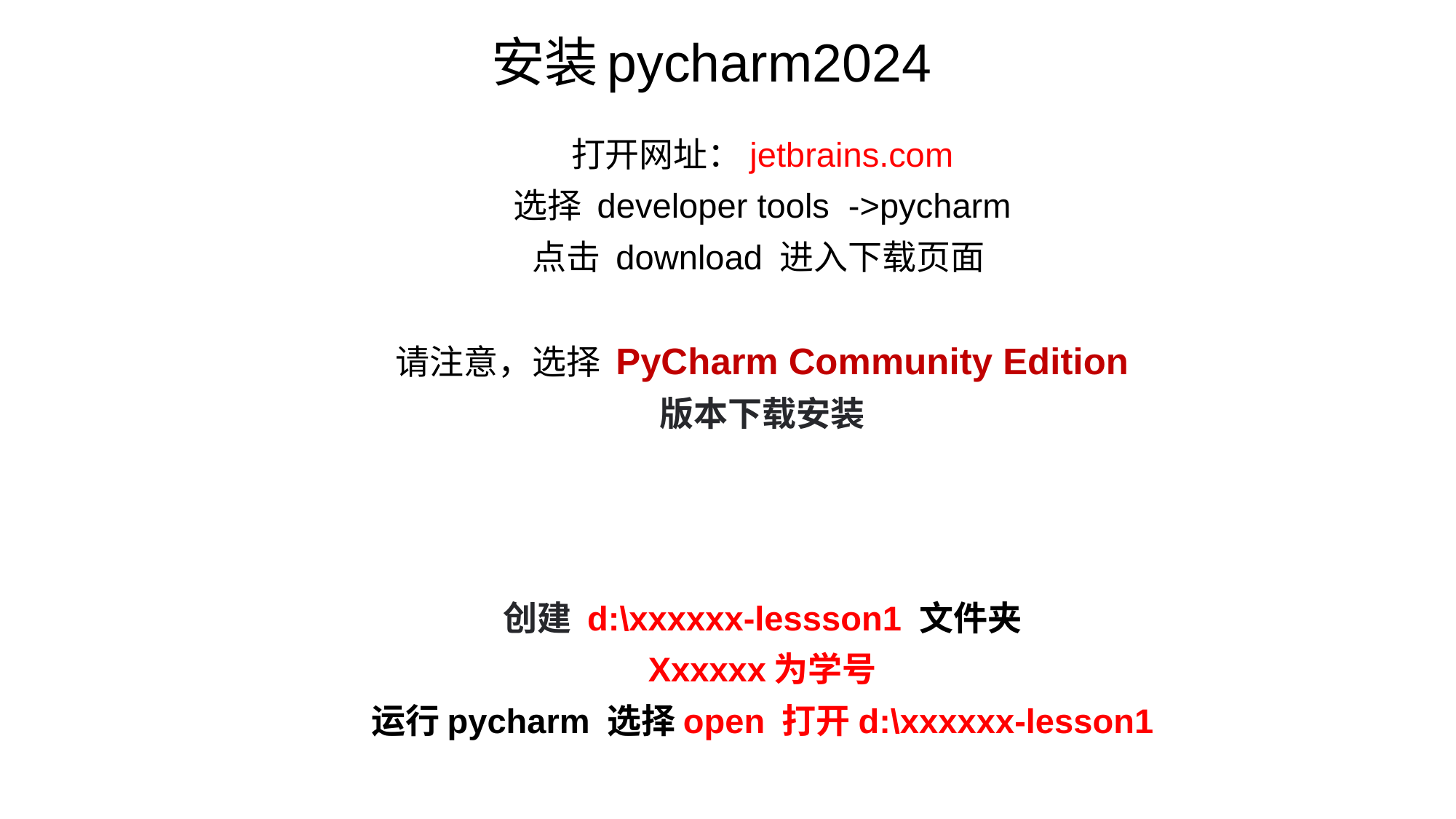

# 安装pycharm2024
打开网址：jetbrains.com
选择 developer tools  ->pycharm
点击 download 进入下载页面

请注意，选择 PyCharm Community Edition
版本下载安装

创建 d:\xxxxxx-lessson1 文件夹
Xxxxxx为学号
运行pycharm 选择open 打开d:\xxxxxx-lesson1